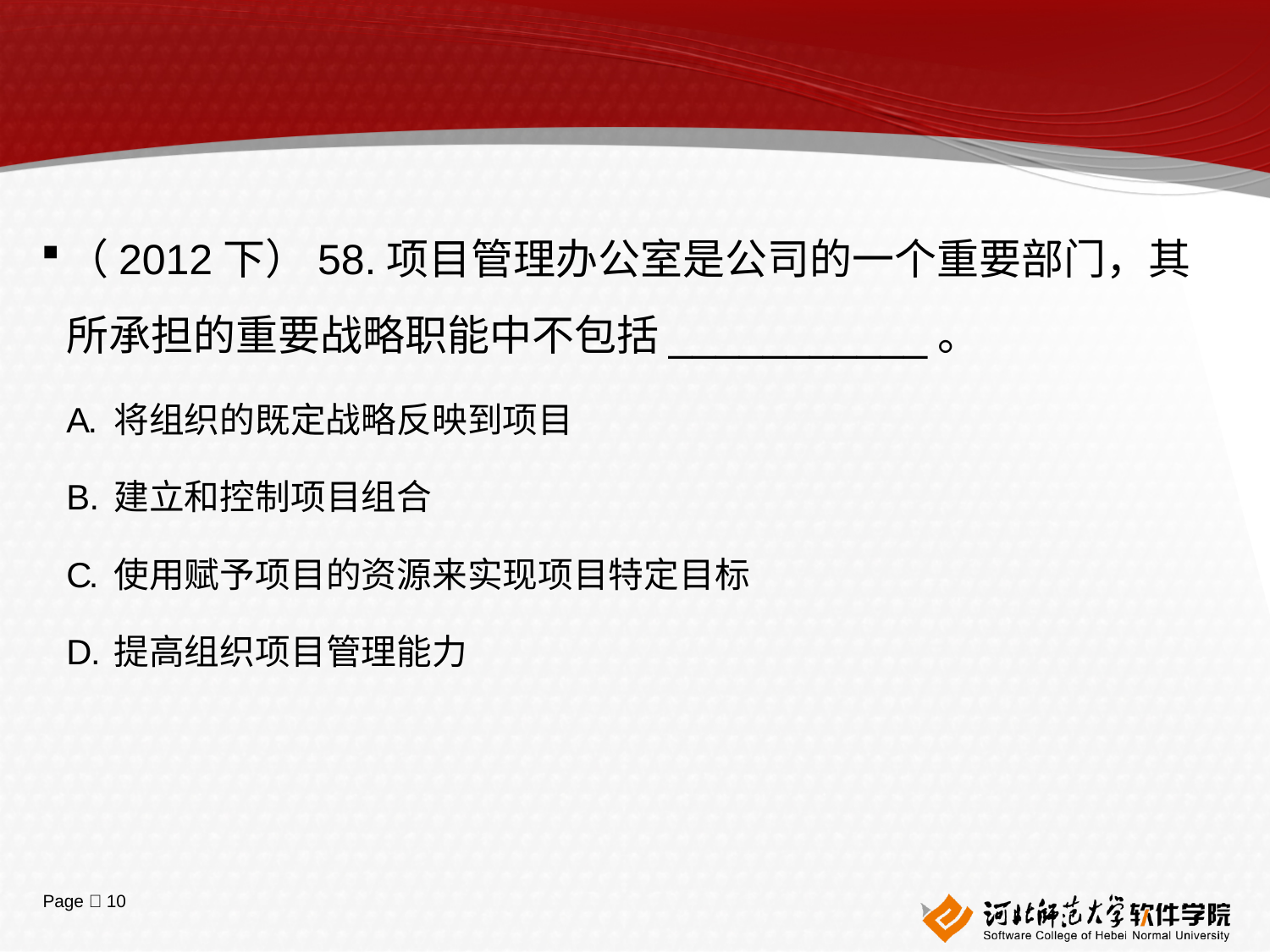

#
（2012下）58.项目管理办公室是公司的一个重要部门，其所承担的重要战略职能中不包括___________。
将组织的既定战略反映到项目
建立和控制项目组合
使用赋予项目的资源来实现项目特定目标
提高组织项目管理能力